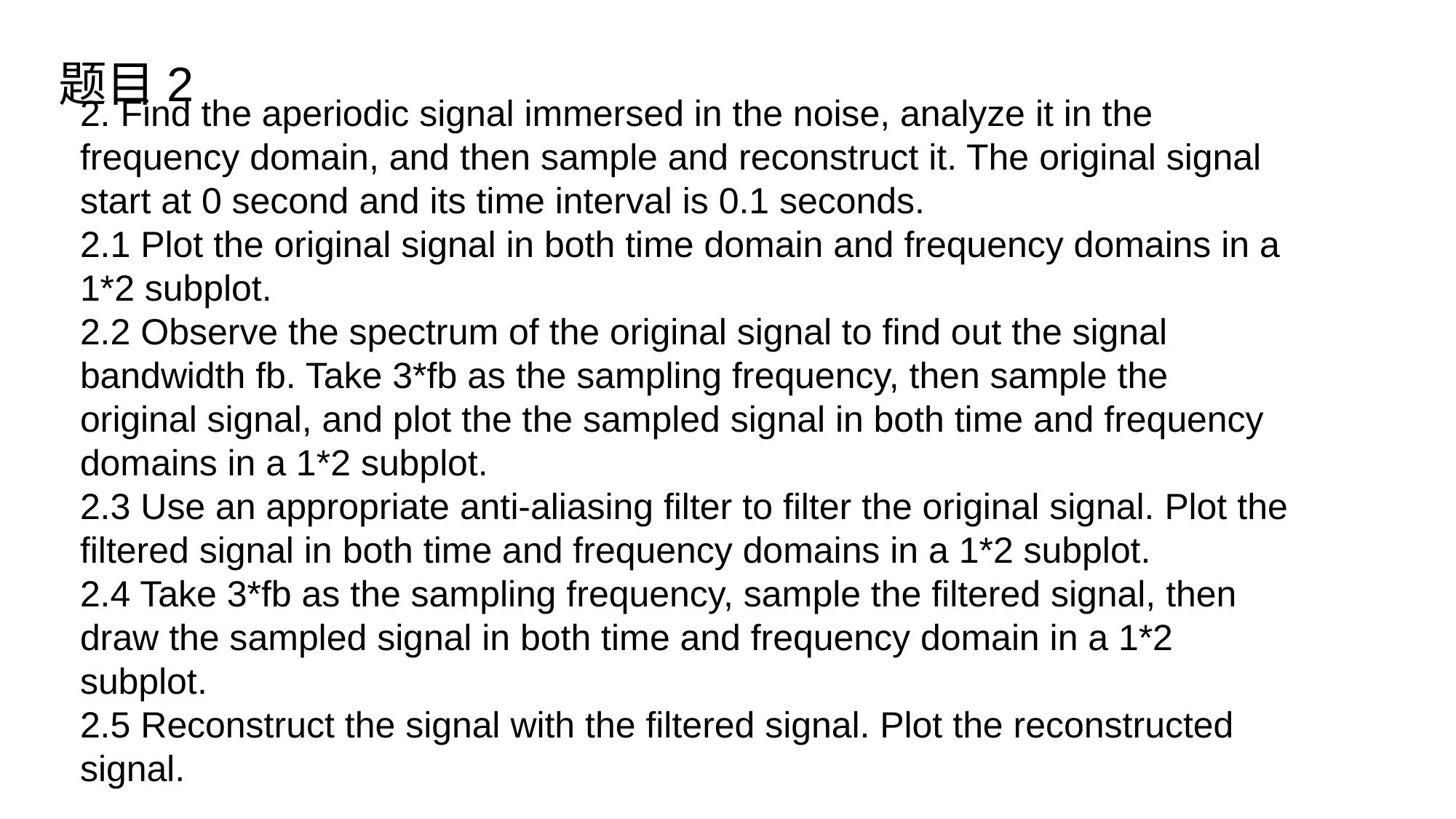

题目2
2. Find the aperiodic signal immersed in the noise, analyze it in the frequency domain, and then sample and reconstruct it. The original signal start at 0 second and its time interval is 0.1 seconds.
2.1 Plot the original signal in both time domain and frequency domains in a 1*2 subplot.
2.2 Observe the spectrum of the original signal to find out the signal bandwidth fb. Take 3*fb as the sampling frequency, then sample the original signal, and plot the the sampled signal in both time and frequency domains in a 1*2 subplot.
2.3 Use an appropriate anti-aliasing filter to filter the original signal. Plot the filtered signal in both time and frequency domains in a 1*2 subplot.
2.4 Take 3*fb as the sampling frequency, sample the filtered signal, then draw the sampled signal in both time and frequency domain in a 1*2 subplot.
2.5 Reconstruct the signal with the filtered signal. Plot the reconstructed signal.